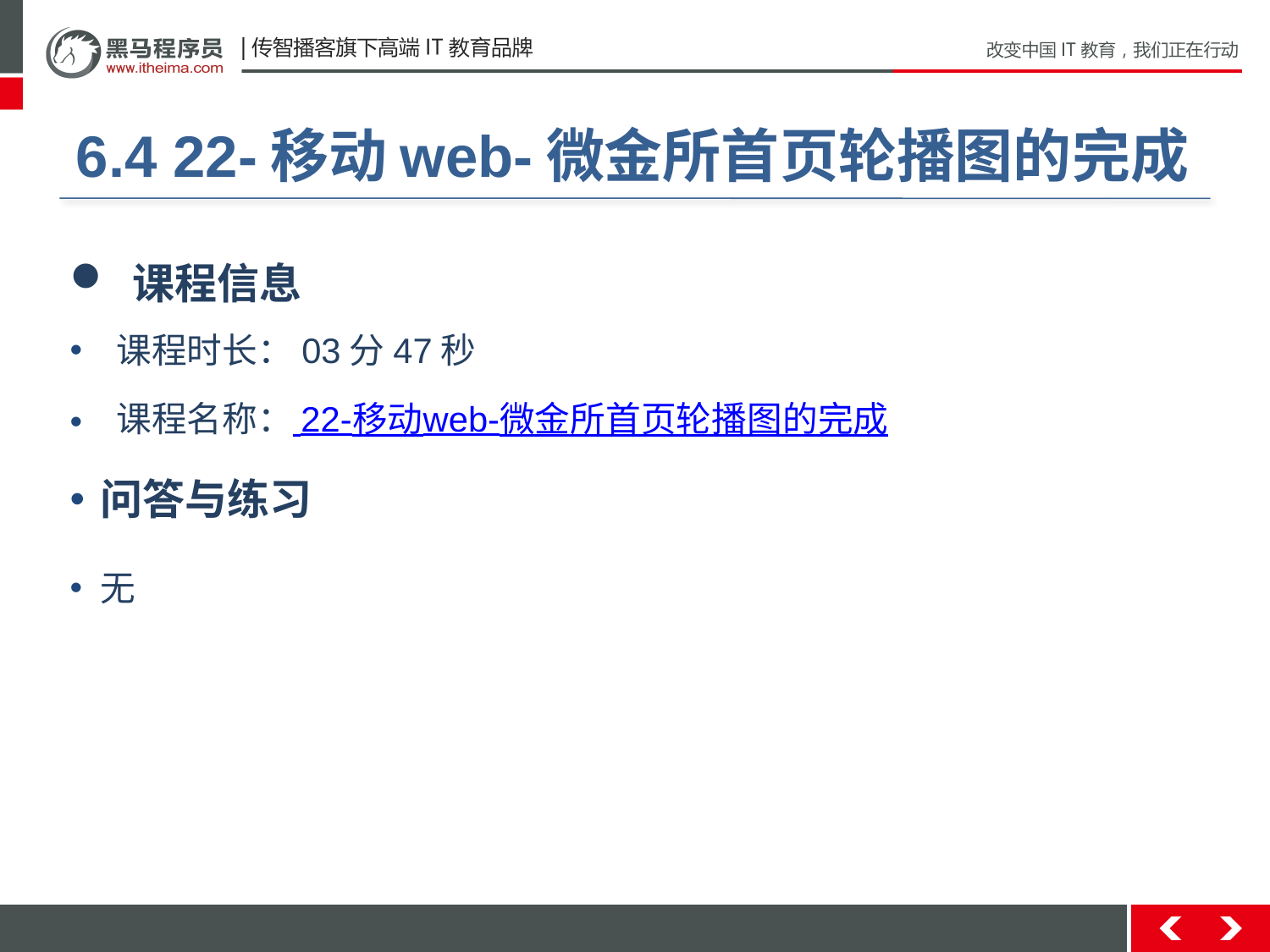

#
6.4 22-移动web-微金所首页轮播图的完成
 课程信息
 课程时长：03分47秒
 课程名称： 22-移动web-微金所首页轮播图的完成
问答与练习
无